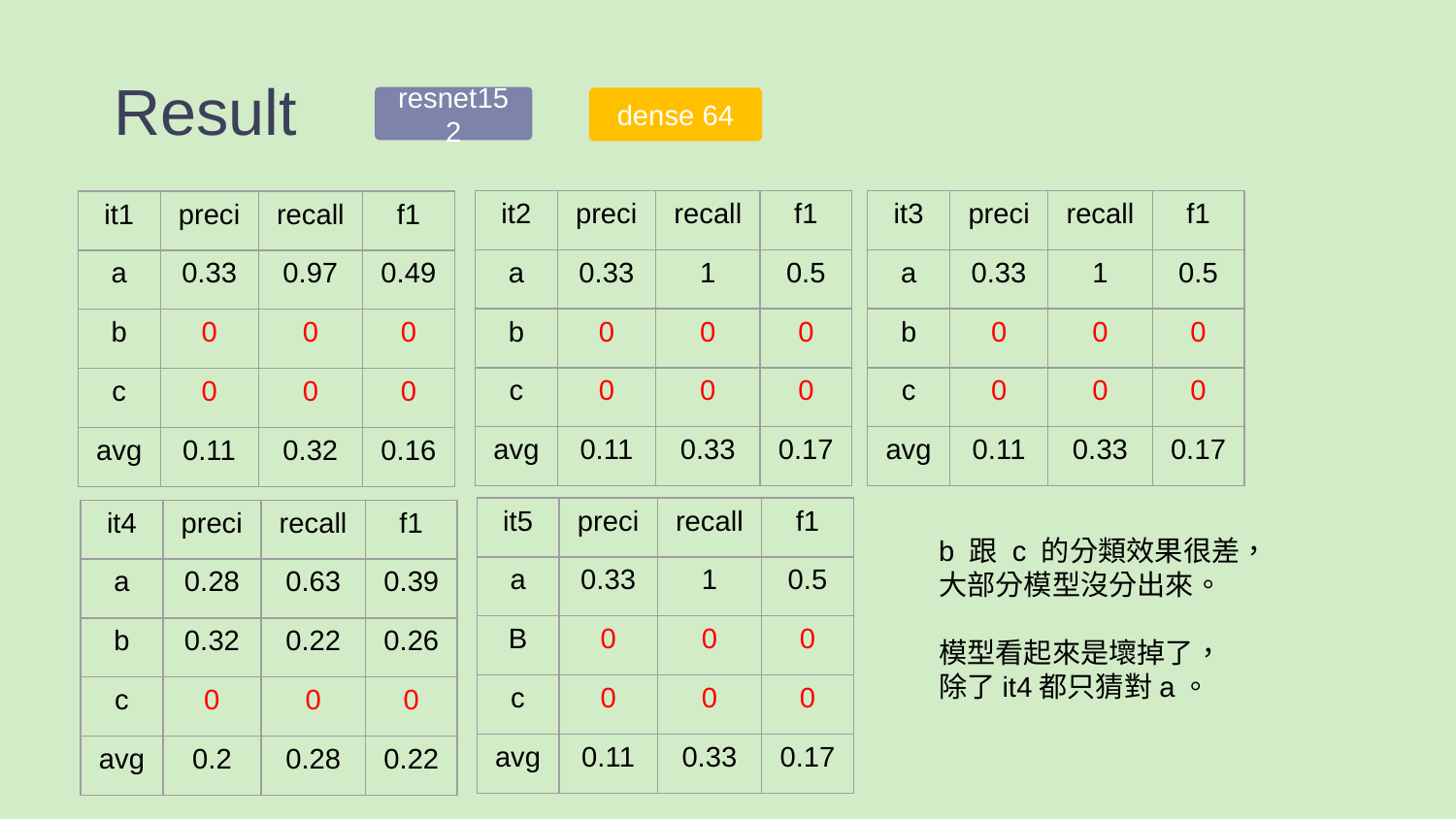

# Result
resnet152
dense 64
| it2 | preci | recall | f1 |
| --- | --- | --- | --- |
| a | 0.33 | 1 | 0.5 |
| b | 0 | 0 | 0 |
| c | 0 | 0 | 0 |
| avg | 0.11 | 0.33 | 0.17 |
| it3 | preci | recall | f1 |
| --- | --- | --- | --- |
| a | 0.33 | 1 | 0.5 |
| b | 0 | 0 | 0 |
| c | 0 | 0 | 0 |
| avg | 0.11 | 0.33 | 0.17 |
| it1 | preci | recall | f1 |
| --- | --- | --- | --- |
| a | 0.33 | 0.97 | 0.49 |
| b | 0 | 0 | 0 |
| c | 0 | 0 | 0 |
| avg | 0.11 | 0.32 | 0.16 |
| it5 | preci | recall | f1 |
| --- | --- | --- | --- |
| a | 0.33 | 1 | 0.5 |
| B | 0 | 0 | 0 |
| c | 0 | 0 | 0 |
| avg | 0.11 | 0.33 | 0.17 |
| it4 | preci | recall | f1 |
| --- | --- | --- | --- |
| a | 0.28 | 0.63 | 0.39 |
| b | 0.32 | 0.22 | 0.26 |
| c | 0 | 0 | 0 |
| avg | 0.2 | 0.28 | 0.22 |
b 跟 c 的分類效果很差，
大部分模型沒分出來。

模型看起來是壞掉了，
除了it4都只猜對a。